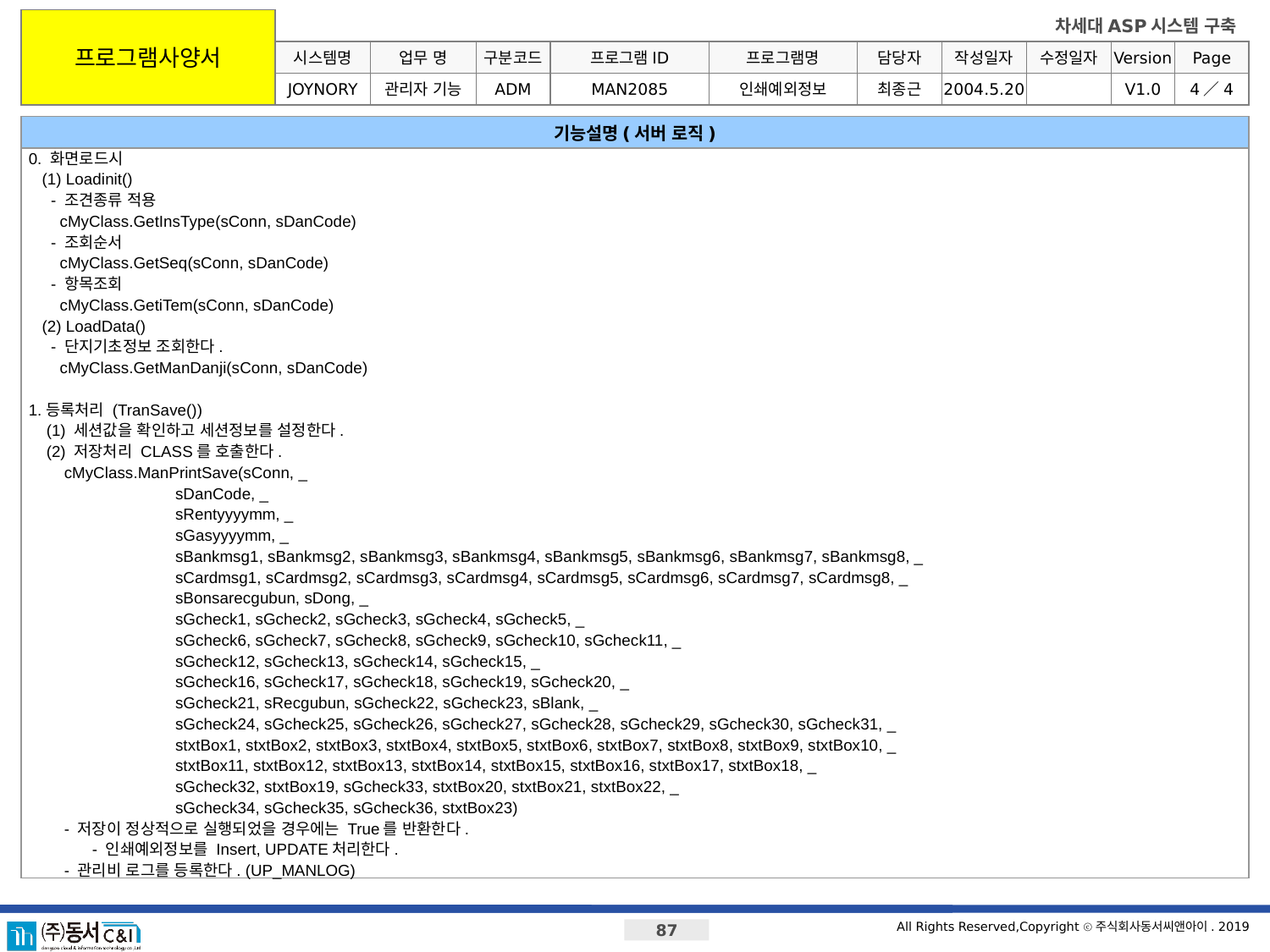

프로그램사양서
시스템명
업무 명
구분코드
프로그램ID
프로그램명
JOYNORY
관리자 기능
ADM
MAN2085
인쇄예외정보
최종근
2004.5.20

V1.0
4／4
기능설명(서버 로직)
0. 화면로드시
   (1) Loadinit()
     - 조견종류 적용
       cMyClass.GetInsType(sConn, sDanCode)
     - 조회순서
       cMyClass.GetSeq(sConn, sDanCode)
     - 항목조회
       cMyClass.GetiTem(sConn, sDanCode)
   (2) LoadData()
     - 단지기초정보 조회한다.
       cMyClass.GetManDanji(sConn, sDanCode)

1.등록처리 (TranSave())
    (1) 세션값을 확인하고 세션정보를 설정한다.
    (2) 저장처리 CLASS를 호출한다.
        cMyClass.ManPrintSave(sConn, _
                                 sDanCode, _
                                 sRentyyyymm, _
                                 sGasyyyymm, _
                                 sBankmsg1, sBankmsg2, sBankmsg3, sBankmsg4, sBankmsg5, sBankmsg6, sBankmsg7, sBankmsg8, _
                                 sCardmsg1, sCardmsg2, sCardmsg3, sCardmsg4, sCardmsg5, sCardmsg6, sCardmsg7, sCardmsg8, _
                                 sBonsarecgubun, sDong, _
                                 sGcheck1, sGcheck2, sGcheck3, sGcheck4, sGcheck5, _
                                 sGcheck6, sGcheck7, sGcheck8, sGcheck9, sGcheck10, sGcheck11, _
                                 sGcheck12, sGcheck13, sGcheck14, sGcheck15, _
                                 sGcheck16, sGcheck17, sGcheck18, sGcheck19, sGcheck20, _
                                 sGcheck21, sRecgubun, sGcheck22, sGcheck23, sBlank, _
                                 sGcheck24, sGcheck25, sGcheck26, sGcheck27, sGcheck28, sGcheck29, sGcheck30, sGcheck31, _
                                 stxtBox1, stxtBox2, stxtBox3, stxtBox4, stxtBox5, stxtBox6, stxtBox7, stxtBox8, stxtBox9, stxtBox10, _
                                 stxtBox11, stxtBox12, stxtBox13, stxtBox14, stxtBox15, stxtBox16, stxtBox17, stxtBox18, _
                                 sGcheck32, stxtBox19, sGcheck33, stxtBox20, stxtBox21, stxtBox22, _
                                 sGcheck34, sGcheck35, sGcheck36, stxtBox23)
        - 저장이 정상적으로 실행되었을 경우에는 True를 반환한다.
	- 인쇄예외정보를 Insert, UPDATE처리한다.
        - 관리비 로그를 등록한다. (UP_MANLOG)